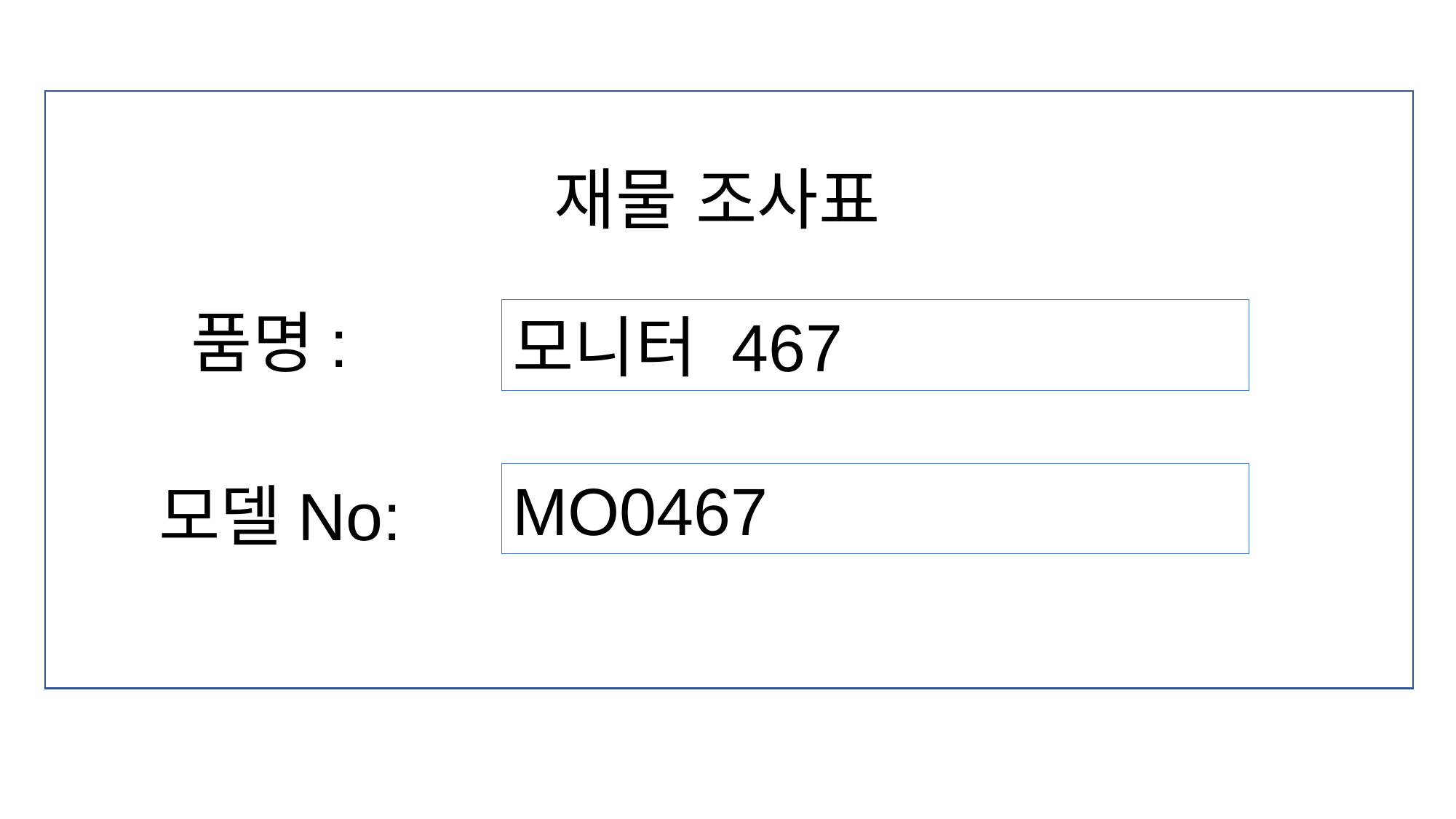

재물 조사표
품명:
모니터 467
MO0467
모델No: